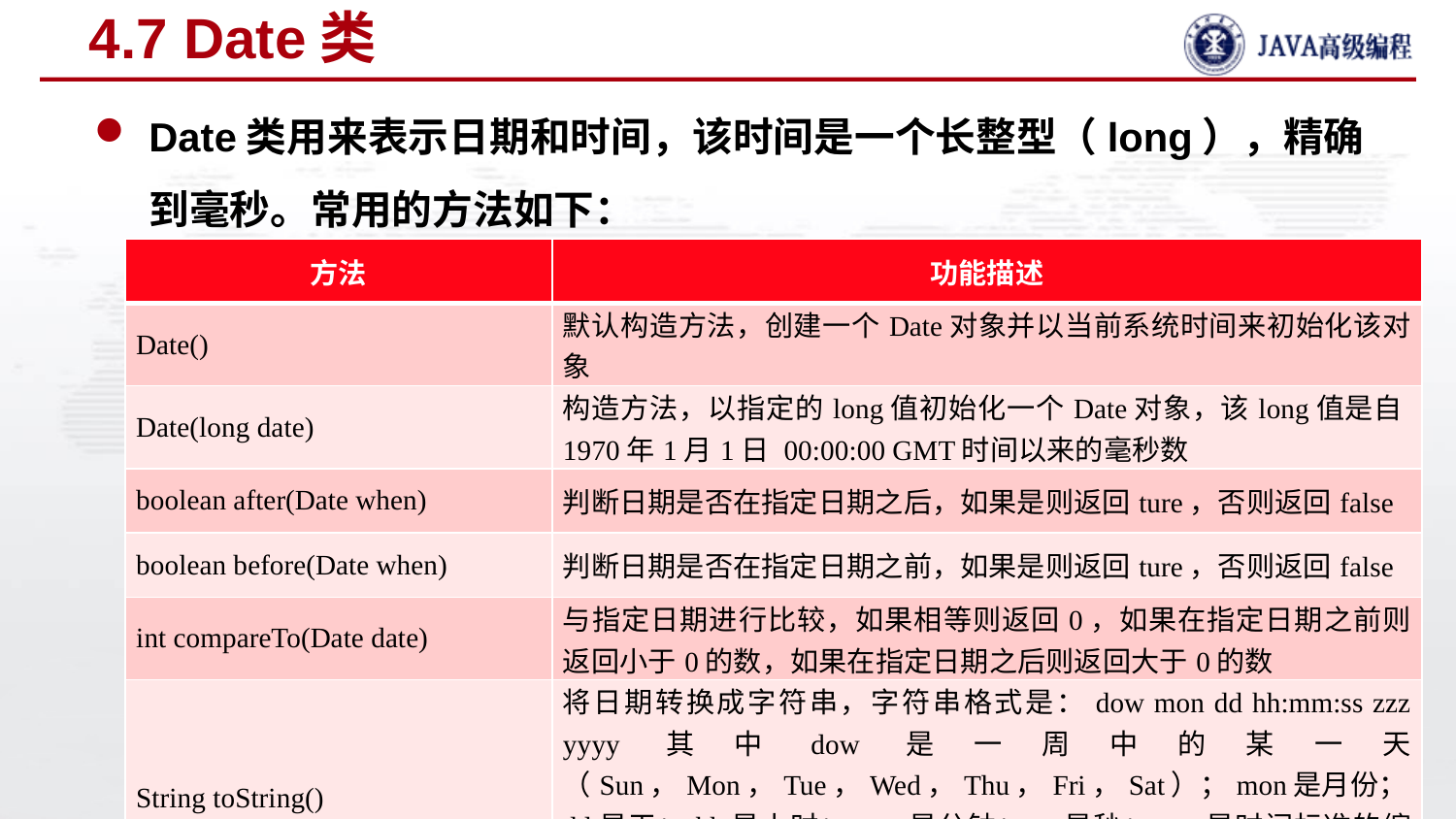

# 4.7 Date类
Date类用来表示日期和时间，该时间是一个长整型（long），精确到毫秒。常用的方法如下：

| 方法 | 功能描述 |
| --- | --- |
| Date() | 默认构造方法，创建一个Date对象并以当前系统时间来初始化该对象 |
| Date(long date) | 构造方法，以指定的long值初始化一个Date对象，该long值是自1970年1月1日 00:00:00 GMT时间以来的毫秒数 |
| boolean after(Date when) | 判断日期是否在指定日期之后，如果是则返回ture，否则返回false |
| boolean before(Date when) | 判断日期是否在指定日期之前，如果是则返回ture，否则返回false |
| int compareTo(Date date) | 与指定日期进行比较，如果相等则返回0，如果在指定日期之前则返回小于0的数，如果在指定日期之后则返回大于0的数 |
| String toString() | 将日期转换成字符串，字符串格式是：dow mon dd hh:mm:ss zzz yyyy其中dow是一周中的某一天（Sun，Mon，Tue，Wed，Thu，Fri，Sat）；mon是月份；dd是天；hh是小时；mm是分钟；ss是秒；zzz是时间标准的缩写，如CST等；yyyy是年。例如“Mon Nov 03 20:20:07 CST 2014” |